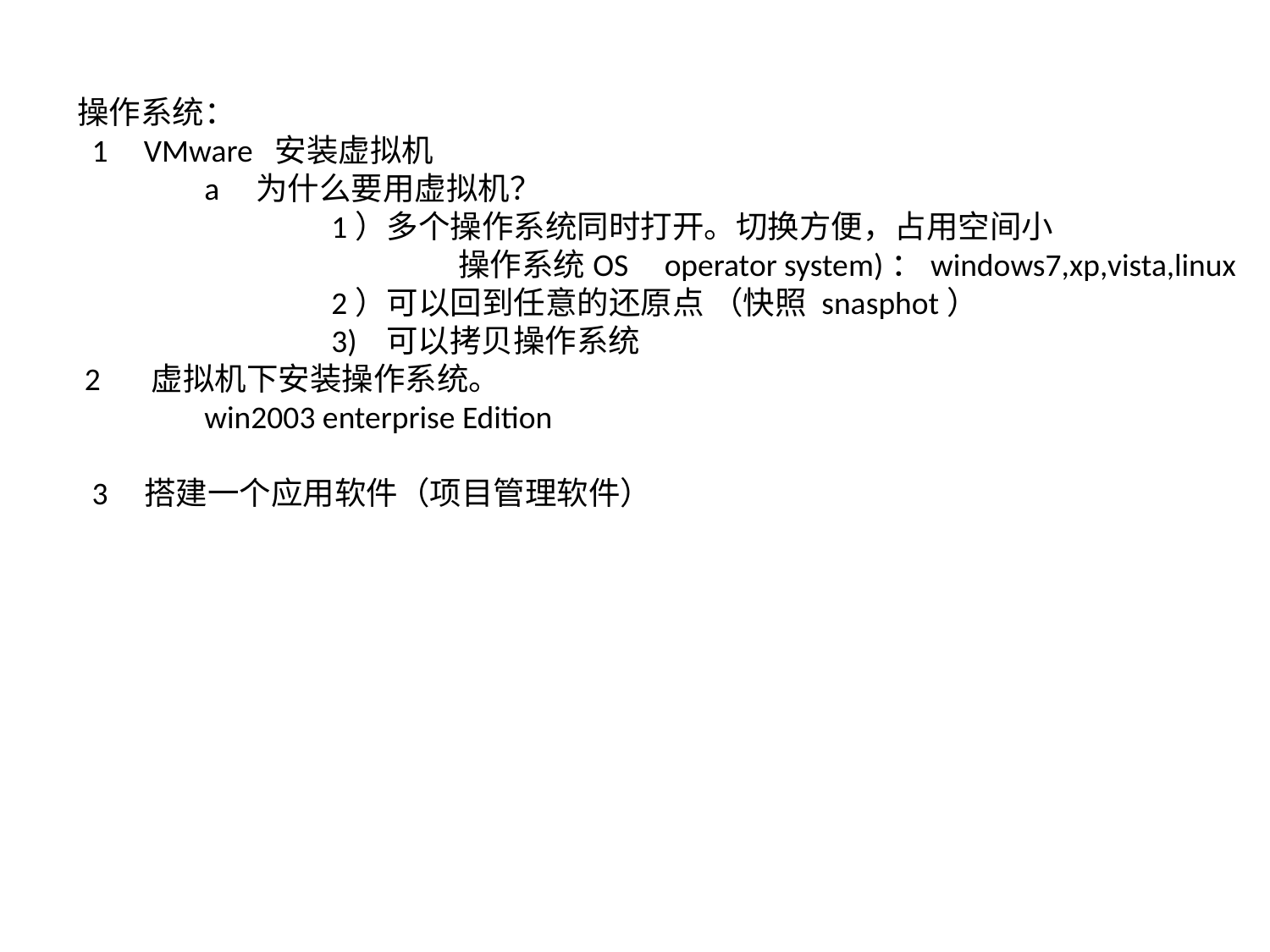

操作系统：
  1     VMware  安装虚拟机
	a    为什么要用虚拟机？
		1）多个操作系统同时打开。切换方便，占用空间小
			操作系统OS     operator system)：windows7,xp,vista,linux
		2）可以回到任意的还原点 （快照 snasphot）
		3)   可以拷贝操作系统
 2      虚拟机下安装操作系统。
	win2003 enterprise Edition

  3    搭建一个应用软件（项目管理软件）